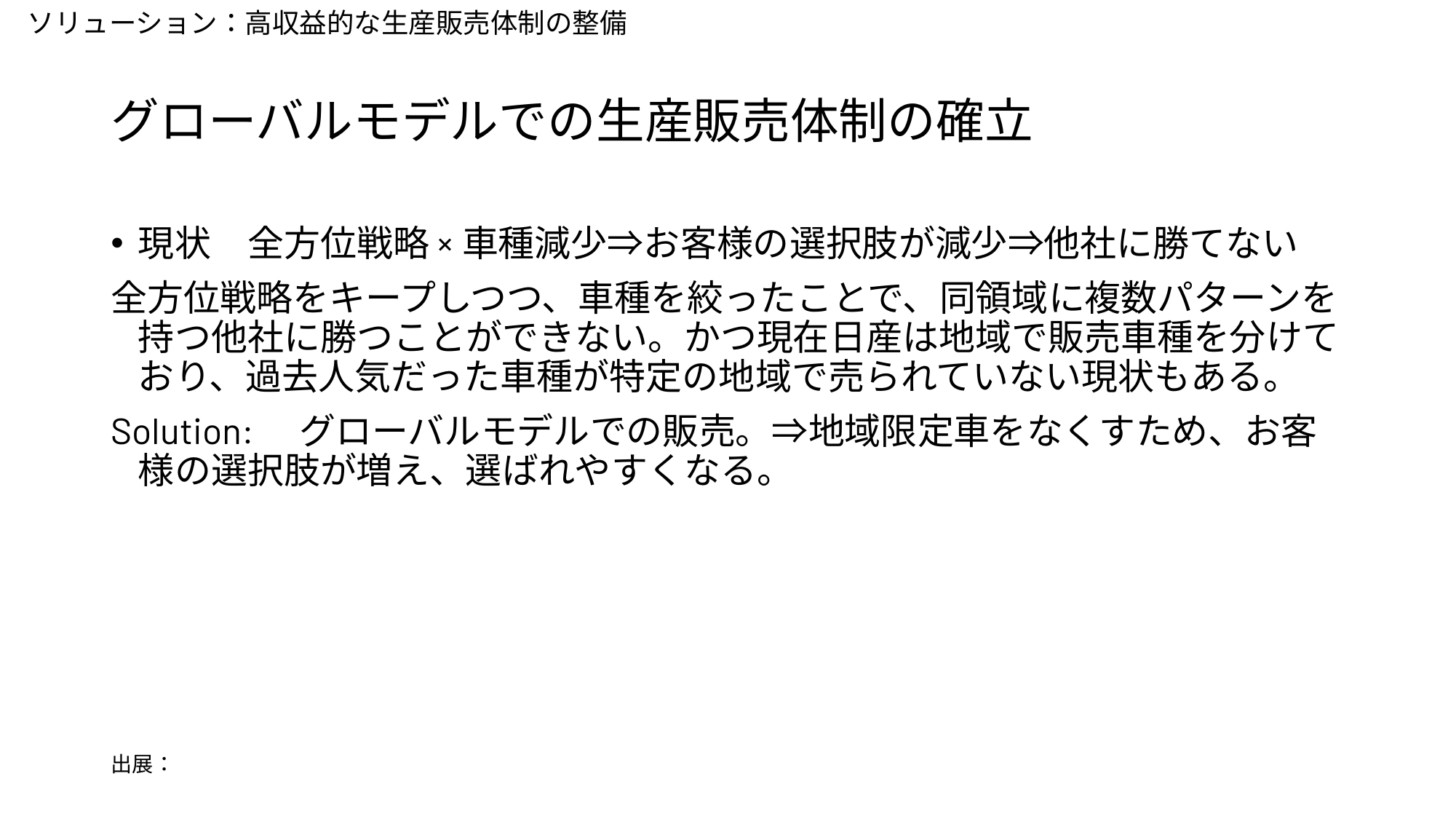

ソリューション：高収益的な生産販売体制の整備
# グローバルモデルでの生産販売体制の確立
現状　全方位戦略×車種減少⇒お客様の選択肢が減少⇒他社に勝てない
全方位戦略をキープしつつ、車種を絞ったことで、同領域に複数パターンを持つ他社に勝つことができない。かつ現在日産は地域で販売車種を分けており、過去人気だった車種が特定の地域で売られていない現状もある。
Solution:　グローバルモデルでの販売。⇒地域限定車をなくすため、お客様の選択肢が増え、選ばれやすくなる。

出展：